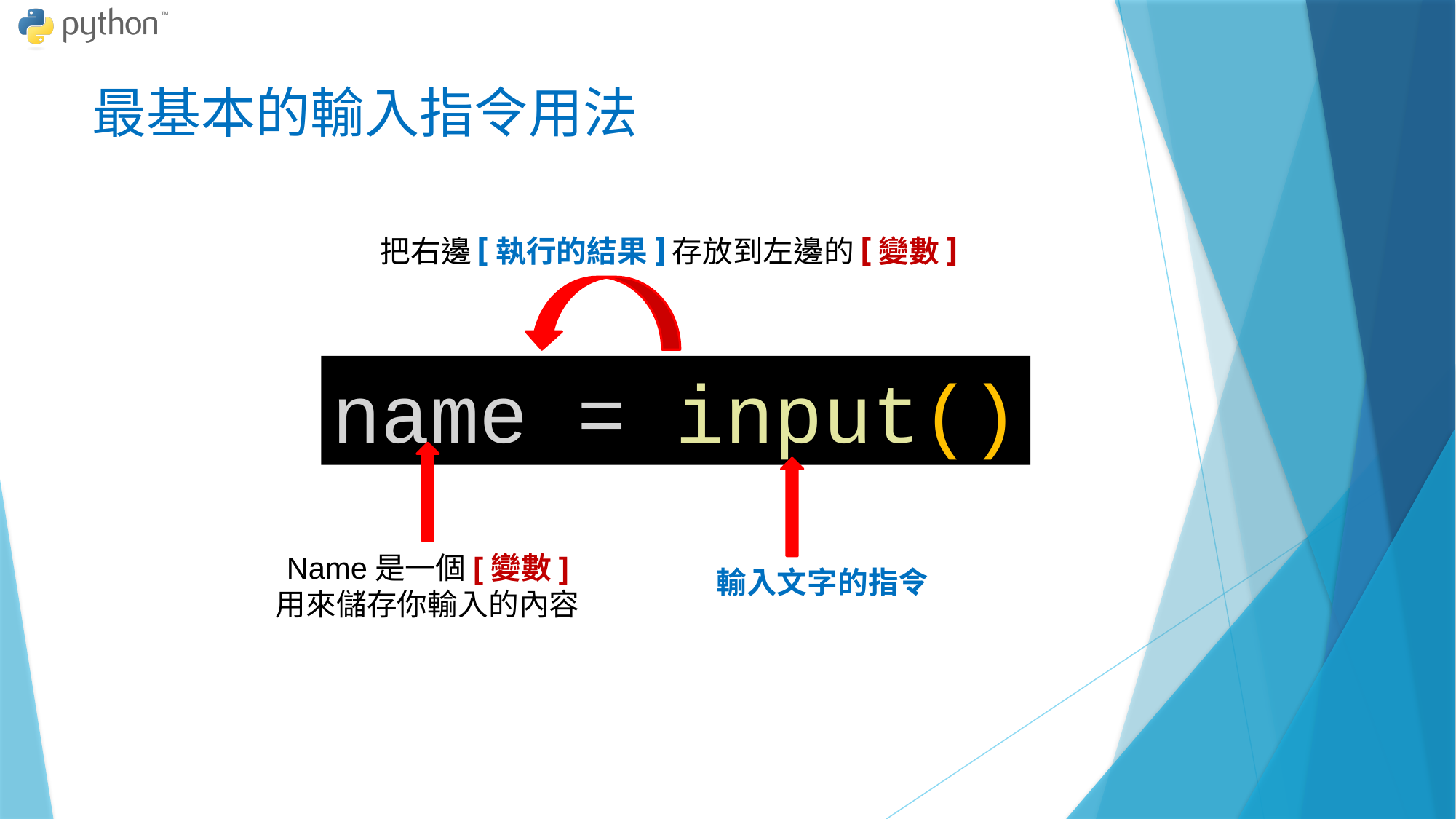

# 最基本的輸入指令用法
把右邊[執行的結果]存放到左邊的[變數]

name = input()

Name是一個[變數]
用來儲存你輸入的內容

輸入文字的指令